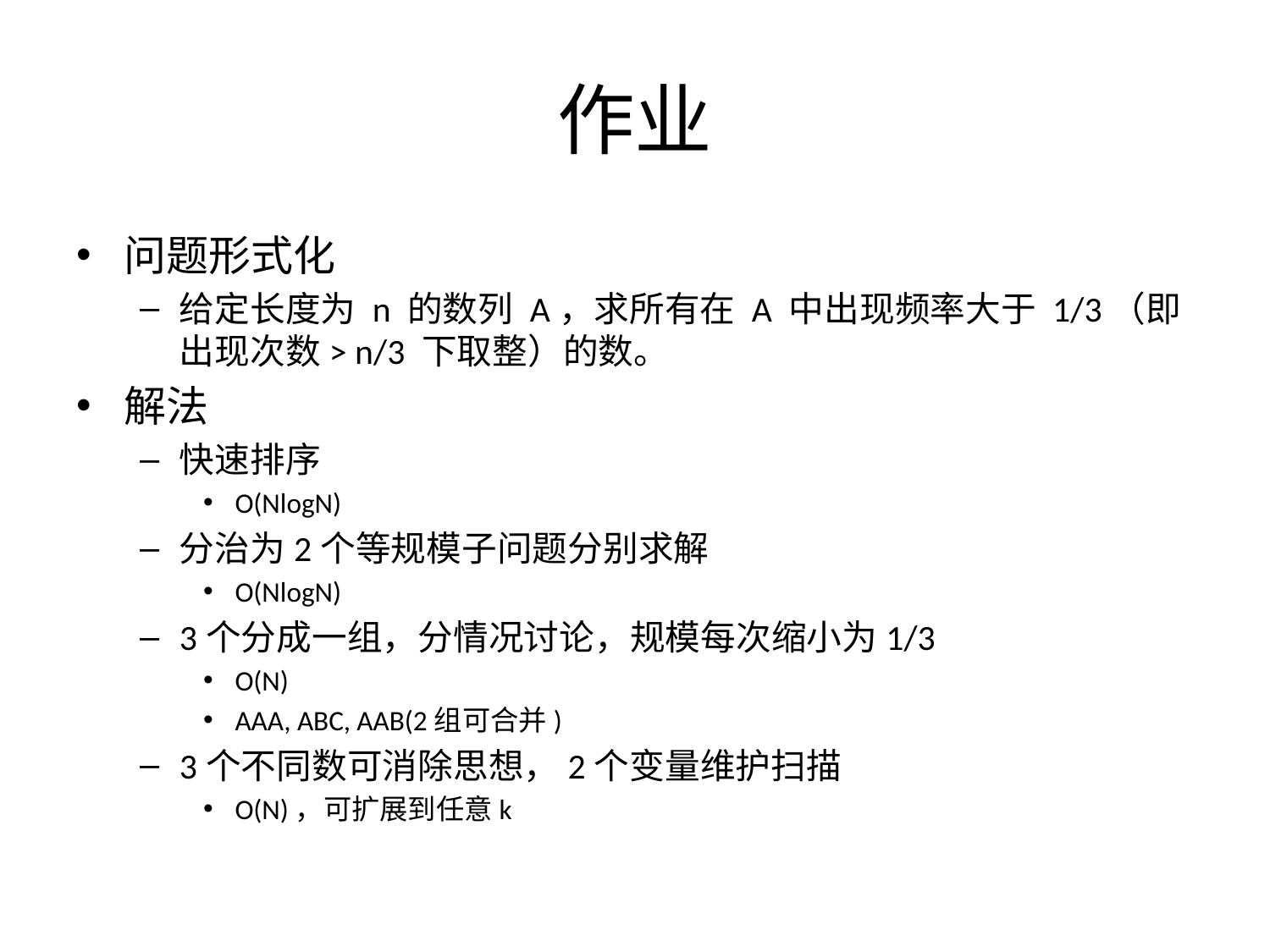

# 作业
问题形式化
给定长度为 n 的数列 A，求所有在 A 中出现频率大于 1/3（即出现次数> n/3 下取整）的数。
解法
快速排序
O(NlogN)
分治为2个等规模子问题分别求解
O(NlogN)
3个分成一组，分情况讨论，规模每次缩小为1/3
O(N)
AAA, ABC, AAB(2组可合并)
3个不同数可消除思想，2个变量维护扫描
O(N)，可扩展到任意k